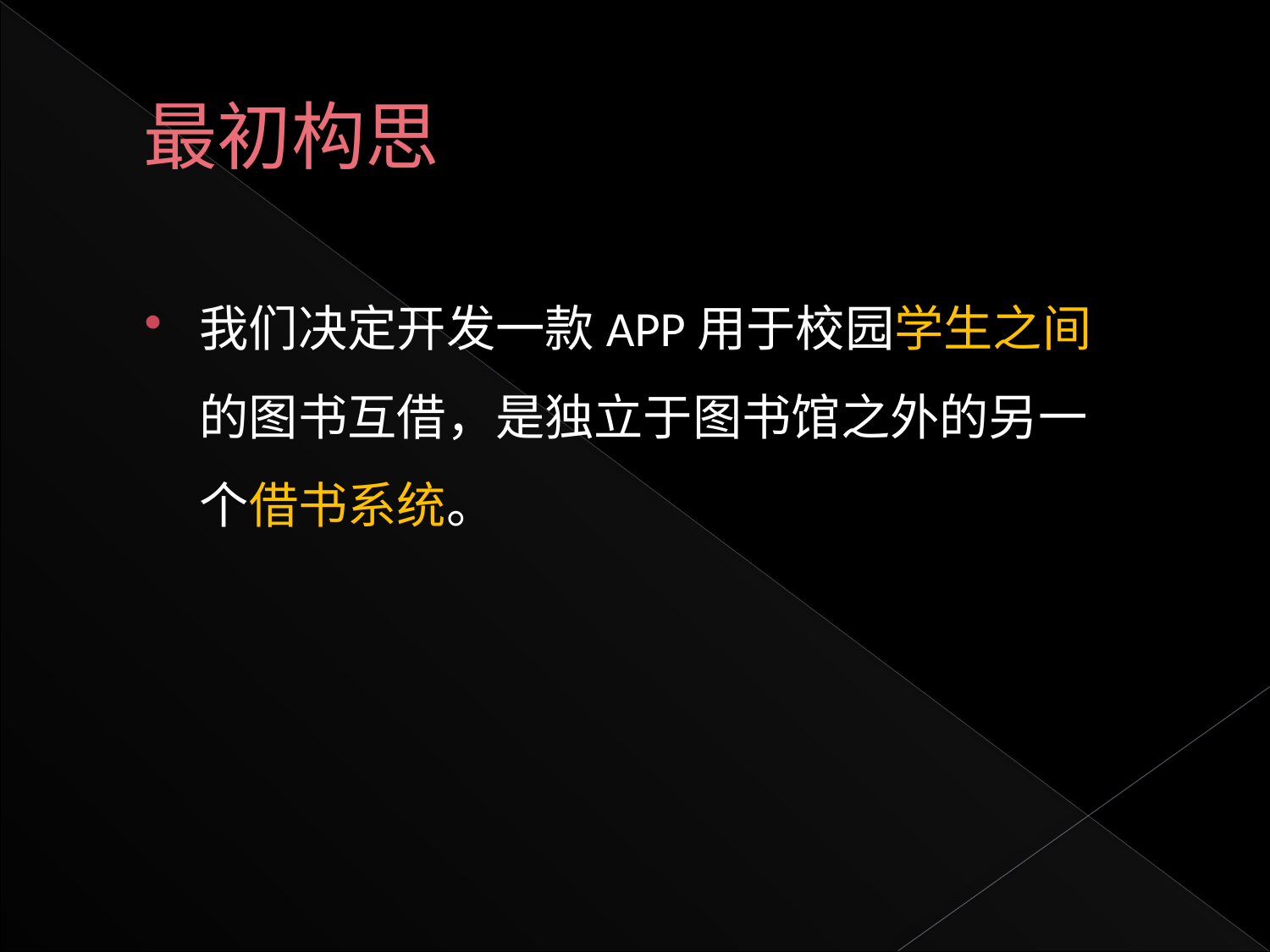

# 最初构思
我们决定开发一款APP用于校园学生之间的图书互借，是独立于图书馆之外的另一个借书系统。